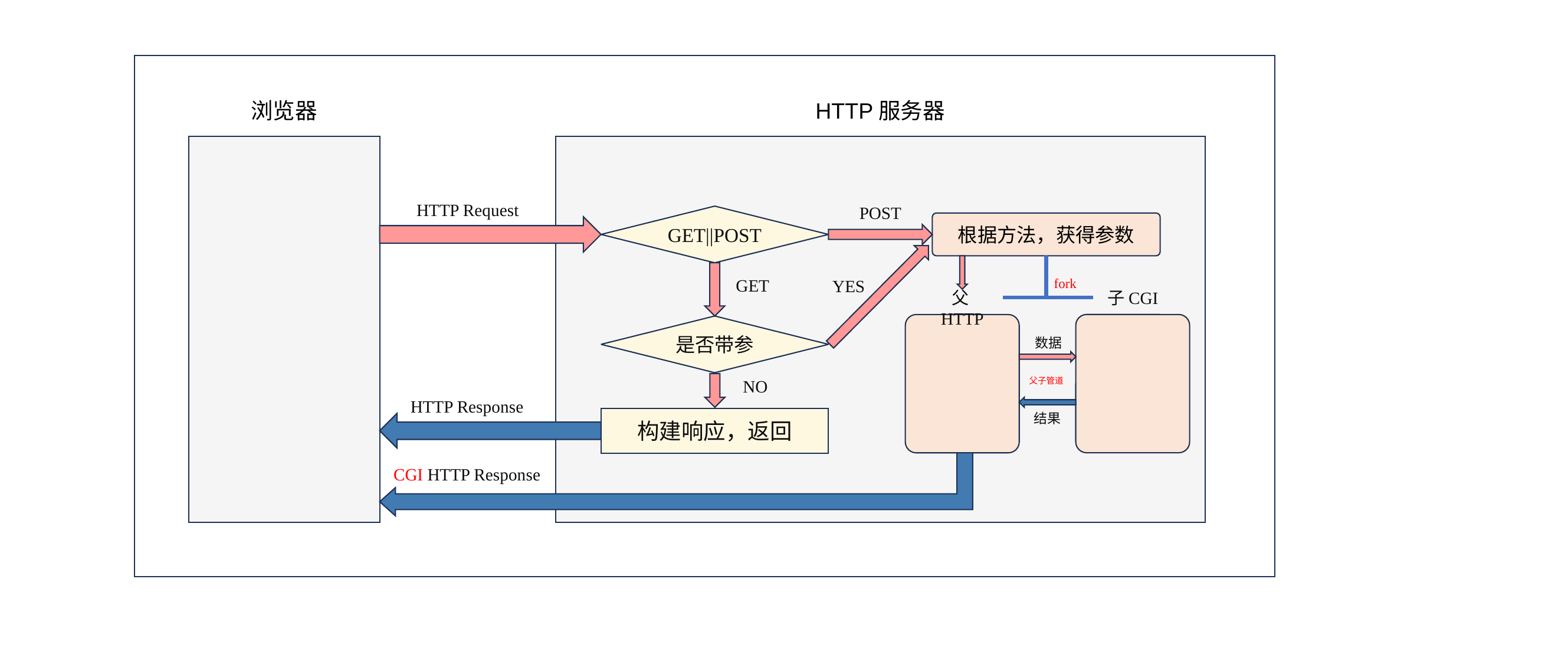

浏览器
HTTP服务器

根据方法，获得参数

HTTP Request
POST
GET||POST

GET
fork
YES

父HTTP
子CGI

是否带参
数据

NO
父子管道

HTTP Response

结果
构建响应，返回

CGI HTTP Response